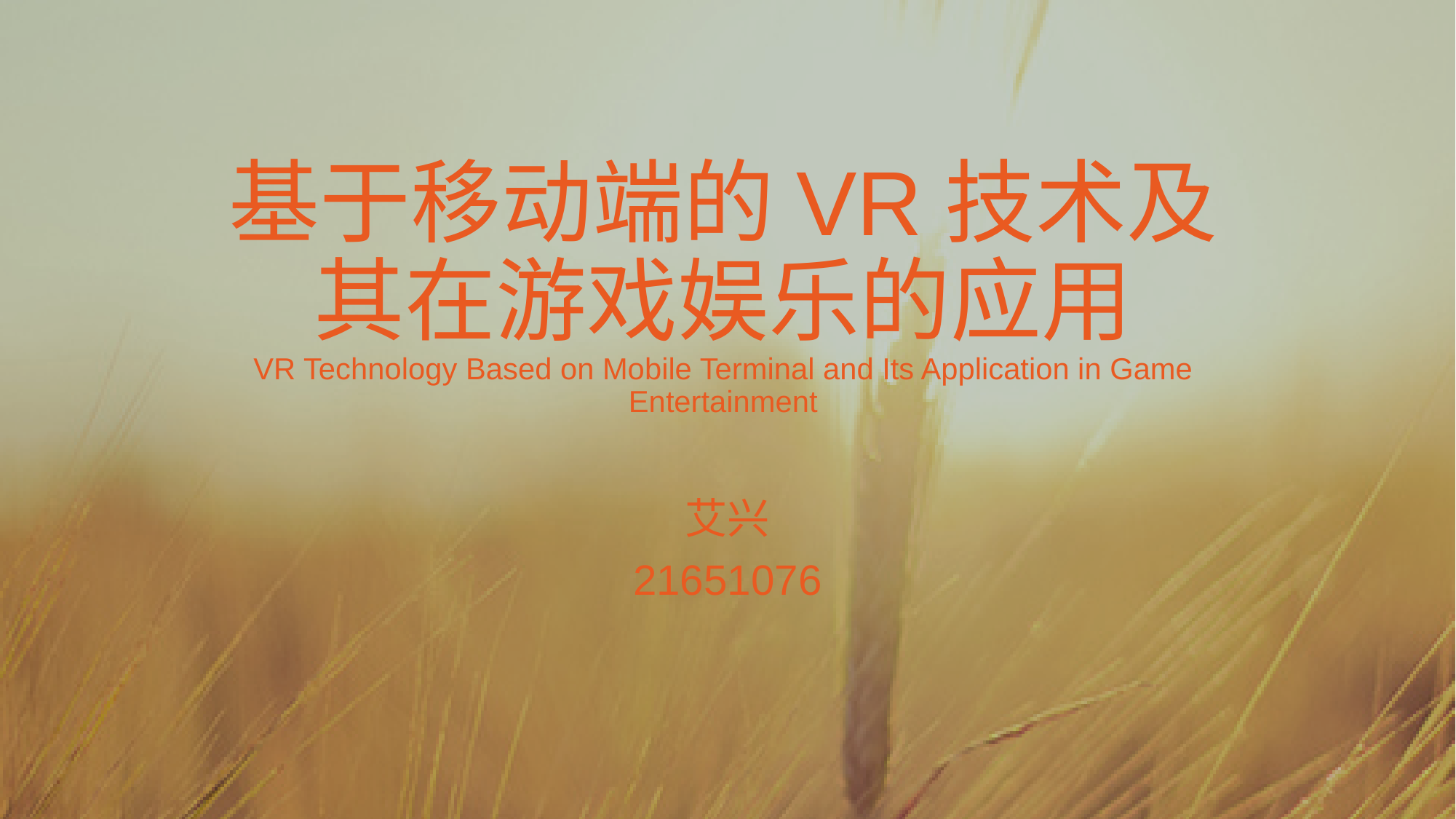

# 基于移动端的VR技术及其在游戏娱乐的应用 VR Technology Based on Mobile Terminal and Its Application in Game Entertainment
艾兴
21651076